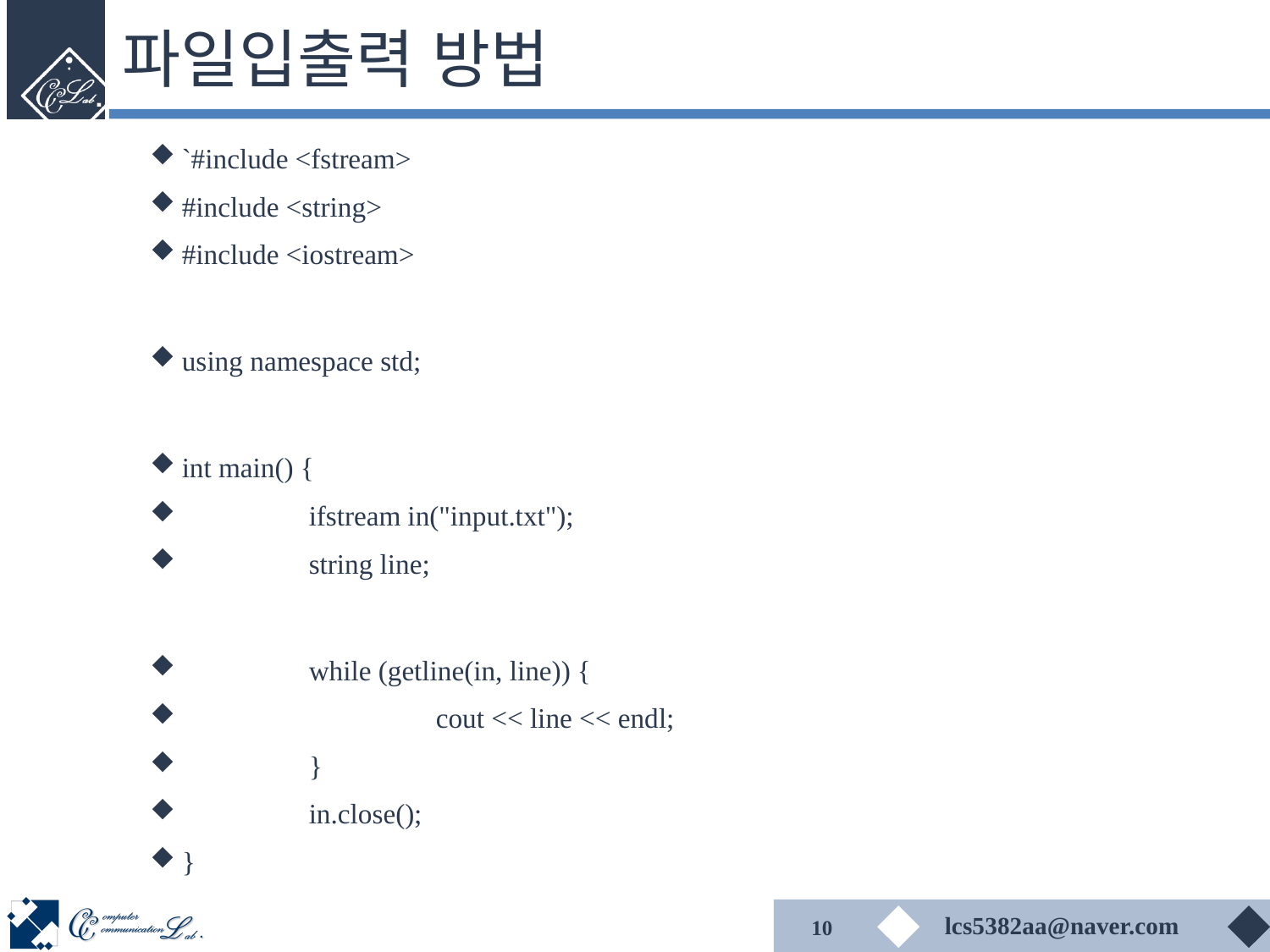

# 파일입출력 방법
`#include <fstream>
#include <string>
#include <iostream>

using namespace std;

int main() {
	ifstream in("input.txt");
	string line;

	while (getline(in, line)) {
		cout << line << endl;
	}
	in.close();
}